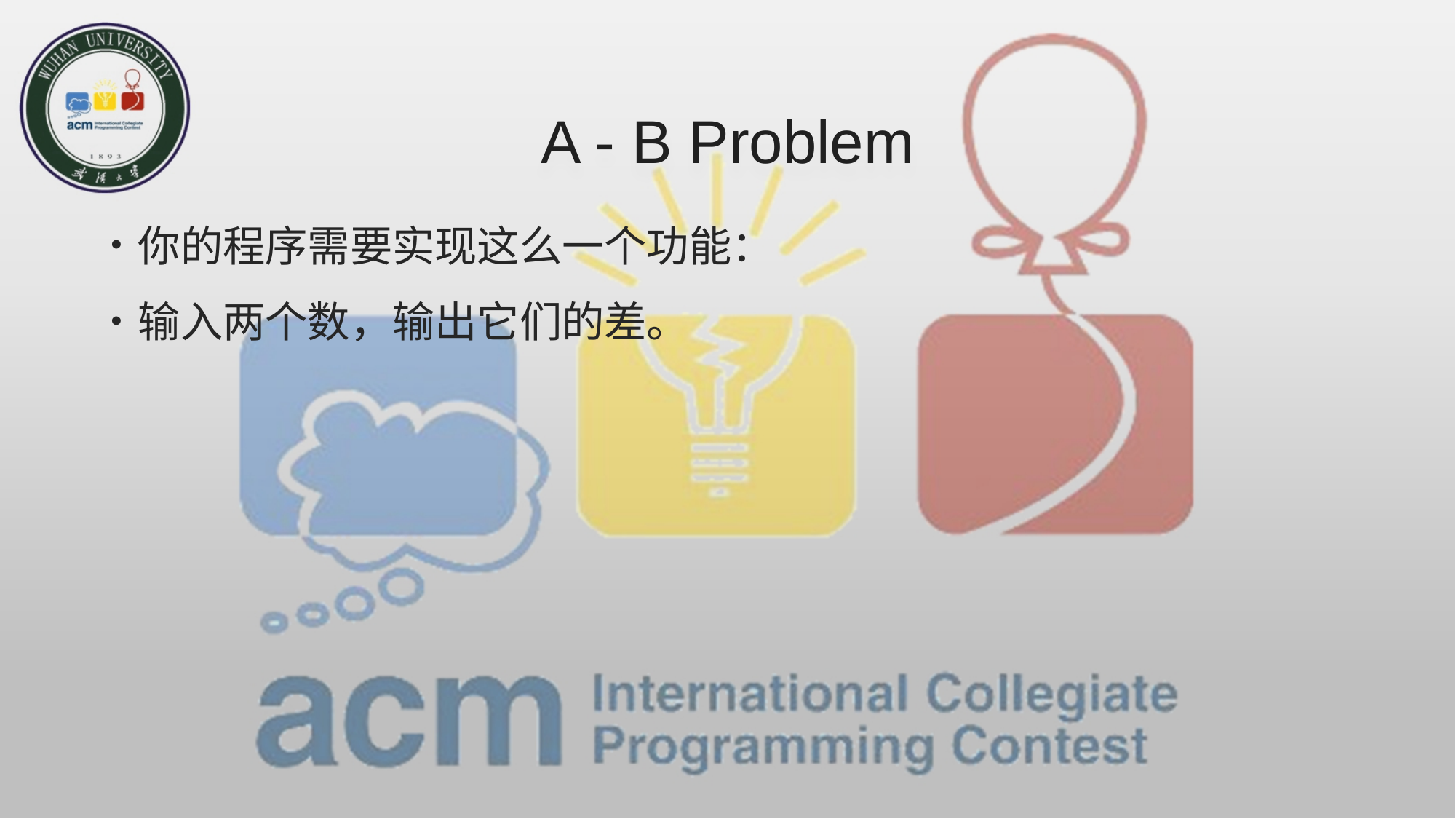

# A - B Problem
你的程序需要实现这么一个功能：
输入两个数，输出它们的差。